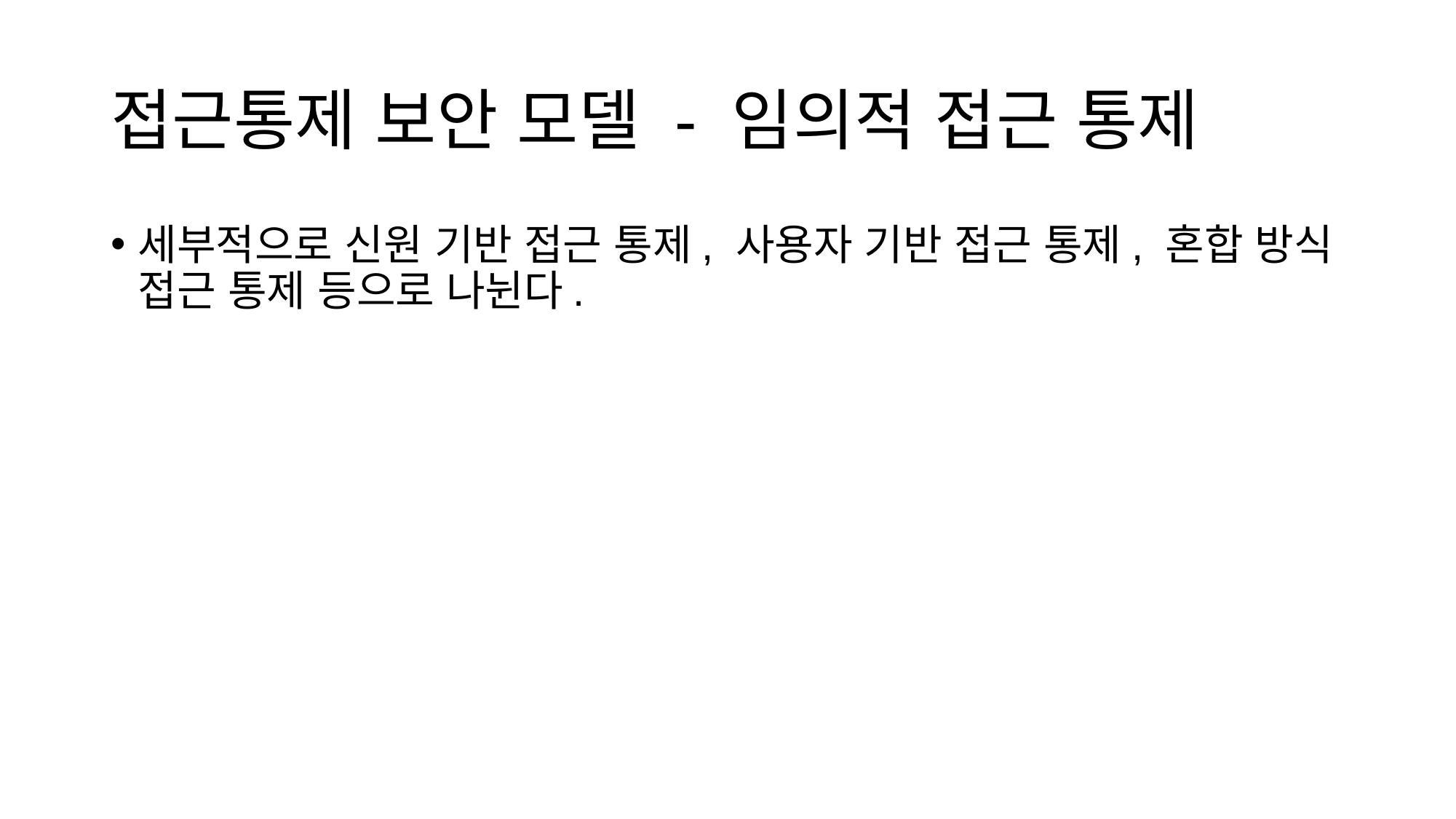

# 접근통제 보안 모델 - 임의적 접근 통제
세부적으로 신원 기반 접근 통제, 사용자 기반 접근 통제, 혼합 방식 접근 통제 등으로 나뉜다.